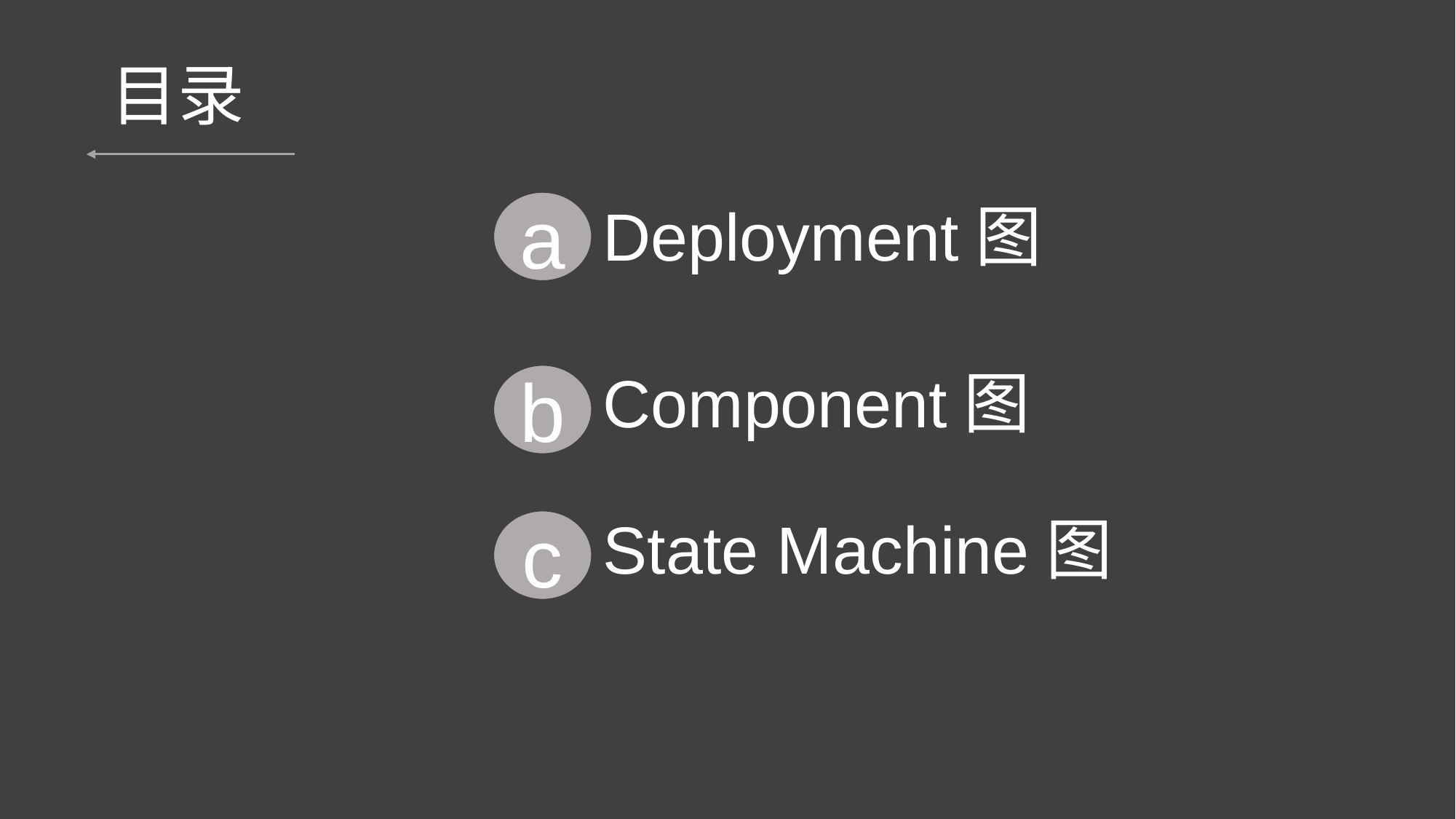

# 目录
a
Deployment图
b
Component图
c
State Machine图